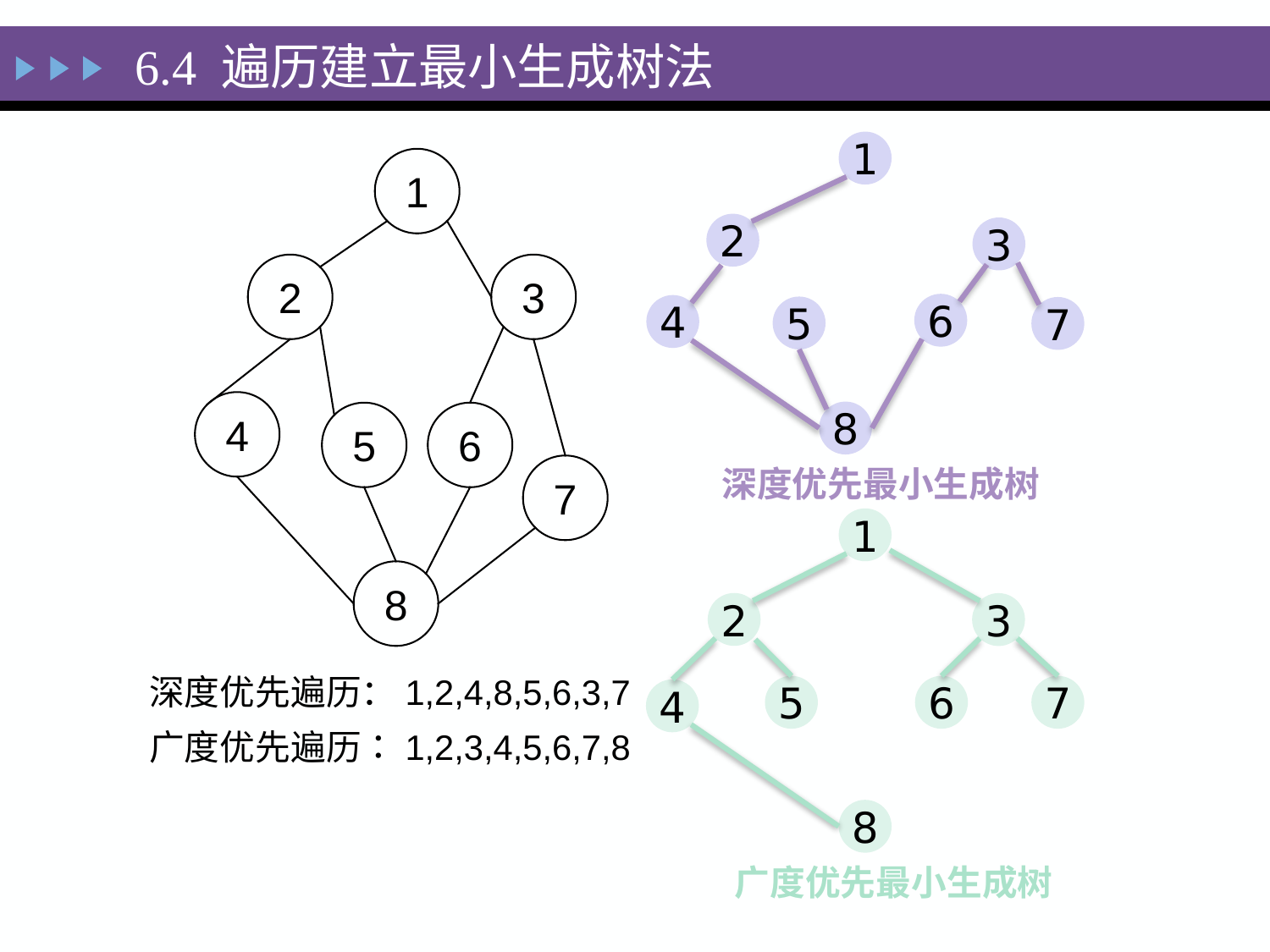

6.4 遍历建立最小生成树法
1
1
2
3
2
3
6
4
5
7
4
8
5
6
深度优先最小生成树
7
1
8
2
3
深度优先遍历：1,2,4,8,5,6,3,7
广度优先遍历：1,2,3,4,5,6,7,8
5
6
7
4
8
广度优先最小生成树